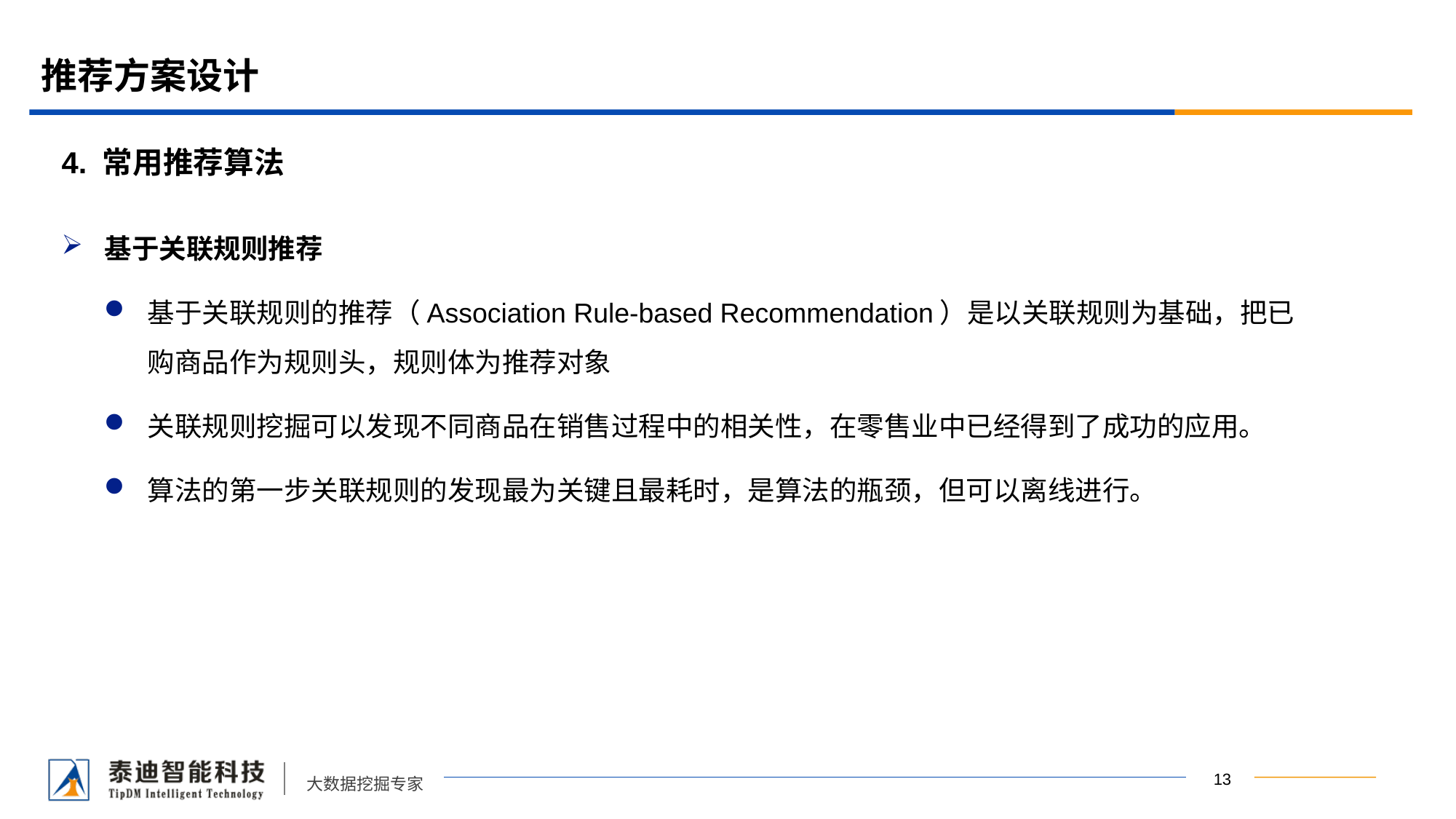

# 推荐方案设计
4. 常用推荐算法
基于关联规则推荐
基于关联规则的推荐（Association Rule-based Recommendation）是以关联规则为基础，把已购商品作为规则头，规则体为推荐对象
关联规则挖掘可以发现不同商品在销售过程中的相关性，在零售业中已经得到了成功的应用。
算法的第一步关联规则的发现最为关键且最耗时，是算法的瓶颈，但可以离线进行。